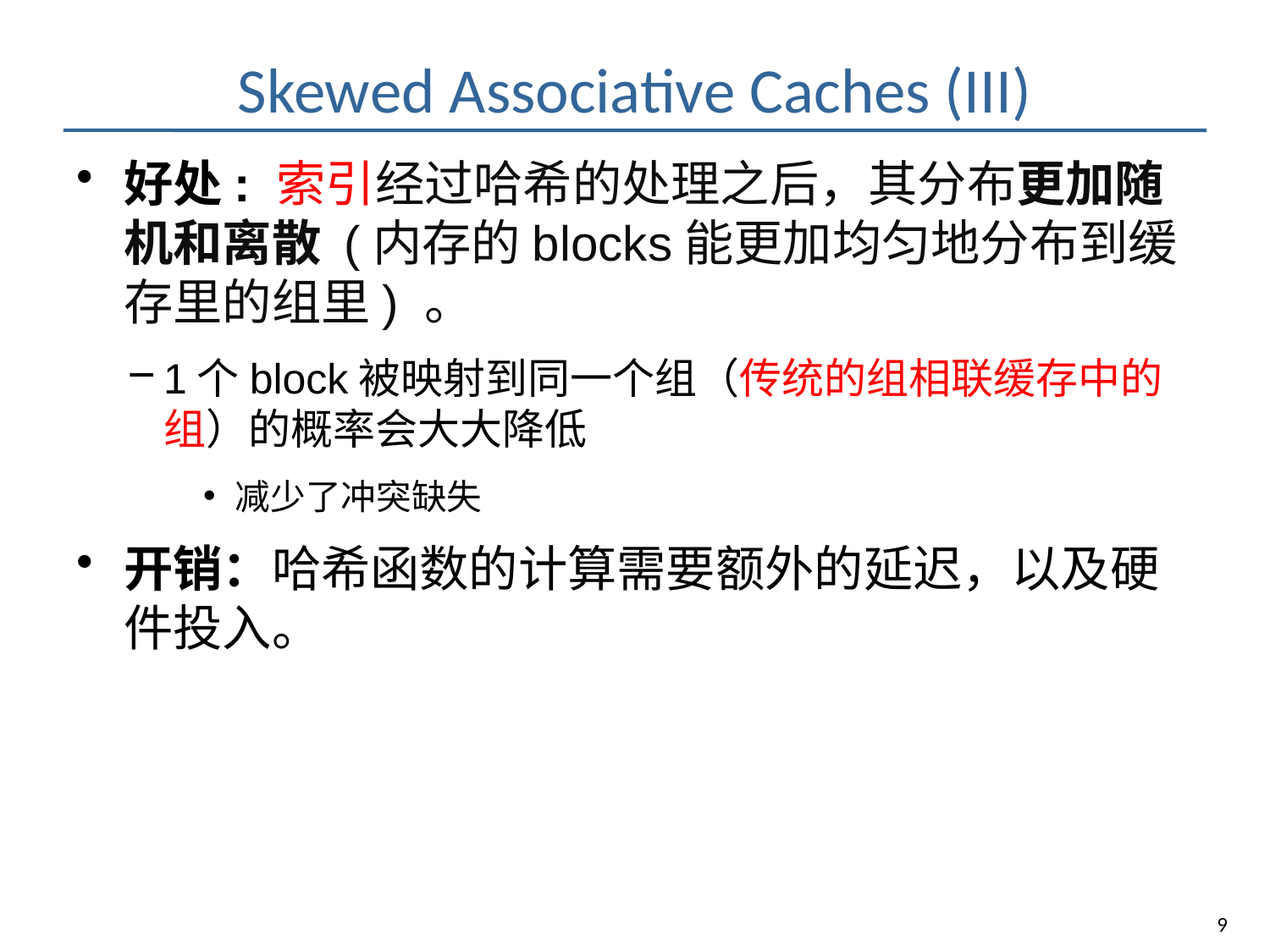

# Skewed Associative Caches (III)
好处: 索引经过哈希的处理之后，其分布更加随机和离散 (内存的blocks能更加均匀地分布到缓存里的组里) 。
1个block被映射到同一个组（传统的组相联缓存中的组）的概率会大大降低
减少了冲突缺失
开销：哈希函数的计算需要额外的延迟，以及硬件投入。
9